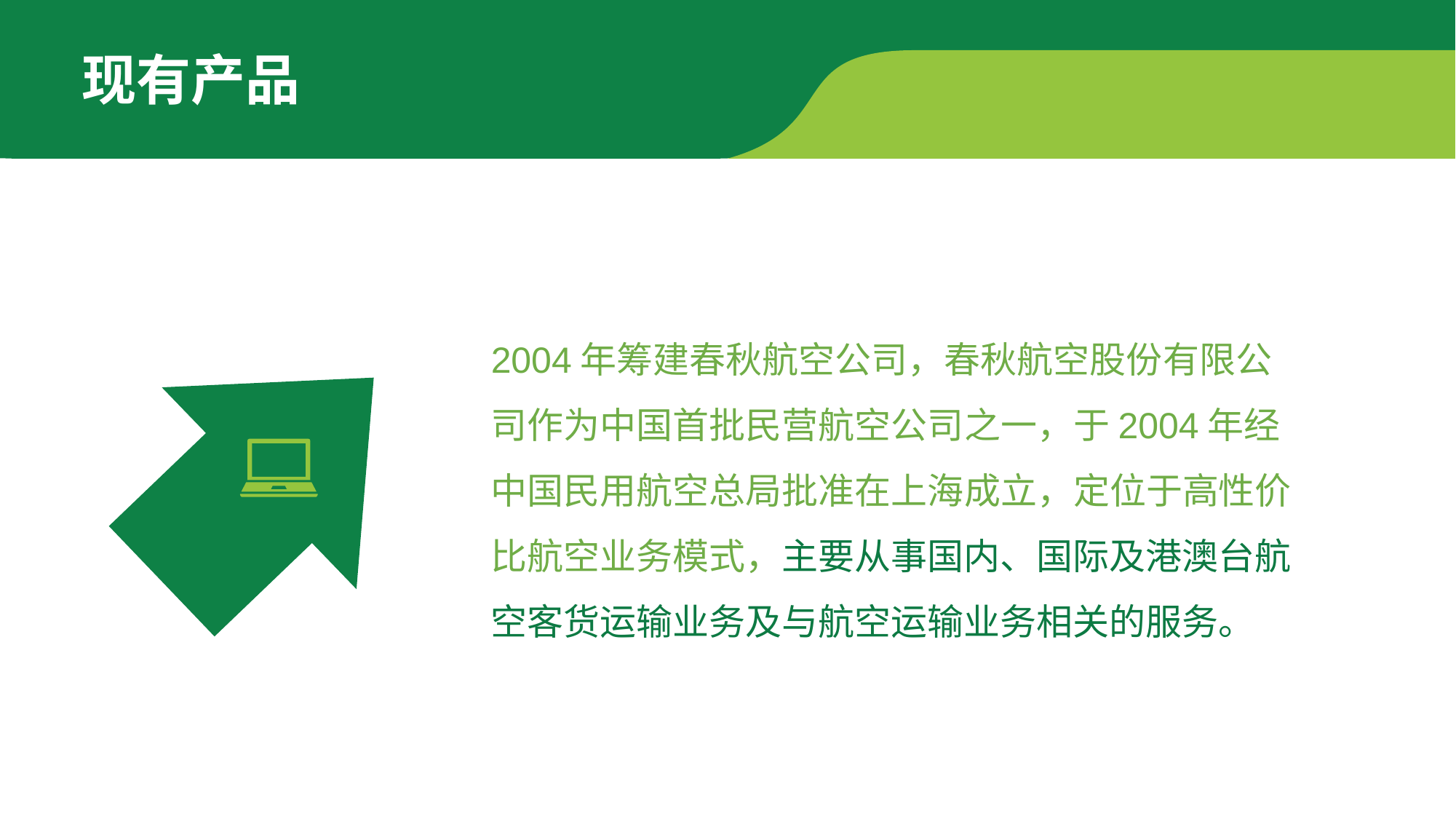

现有产品

2004年筹建春秋航空公司，春秋航空股份有限公司作为中国首批民营航空公司之一，于2004年经中国民用航空总局批准在上海成立，定位于高性价比航空业务模式，主要从事国内、国际及港澳台航空客货运输业务及与航空运输业务相关的服务。